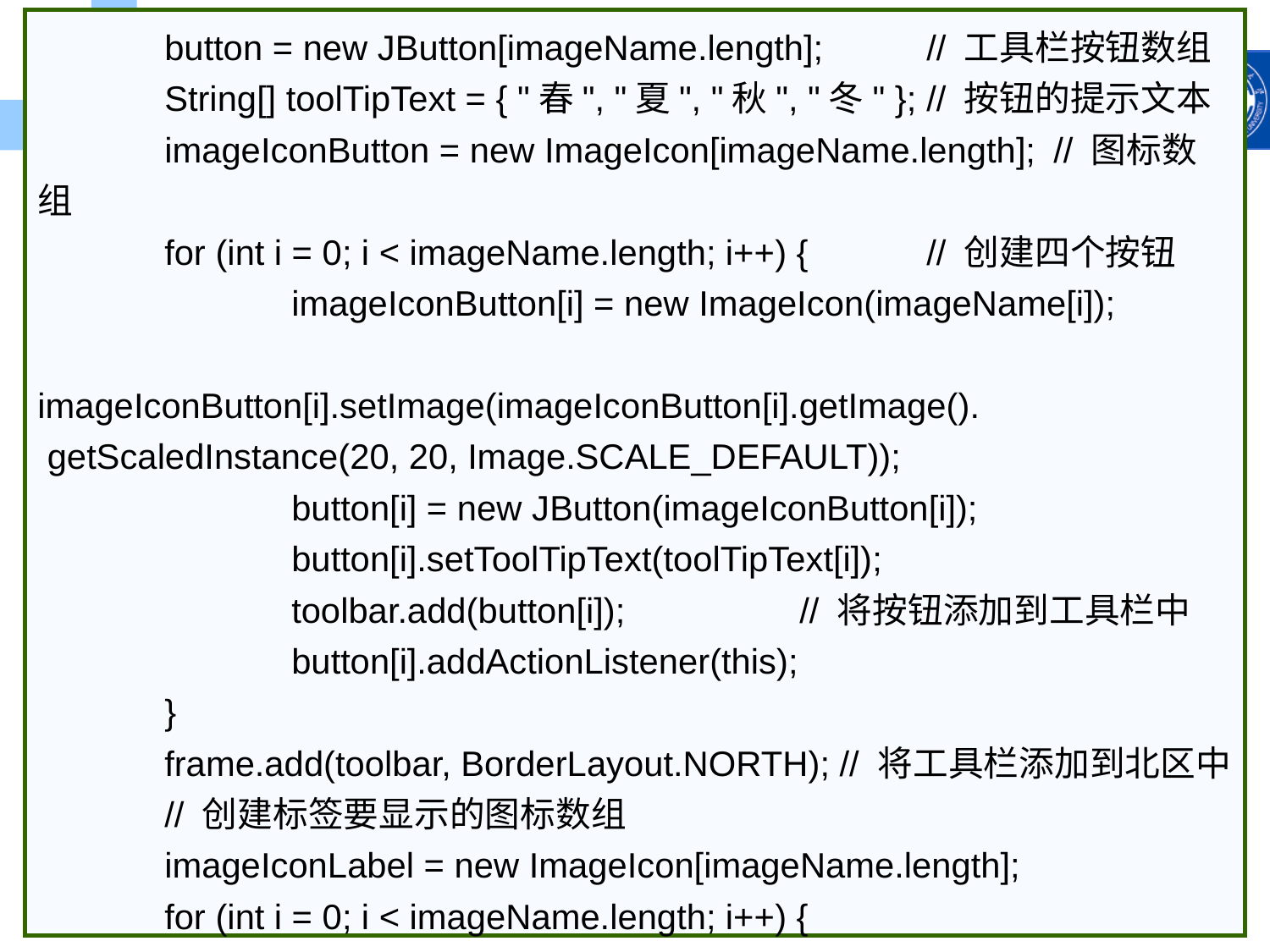

button = new JButton[imageName.length]; 	// 工具栏按钮数组
	String[] toolTipText = { "春", "夏", "秋", "冬" }; 	// 按钮的提示文本
	imageIconButton = new ImageIcon[imageName.length]; 	// 图标数组
	for (int i = 0; i < imageName.length; i++) {	// 创建四个按钮
		imageIconButton[i] = new ImageIcon(imageName[i]); 			imageIconButton[i].setImage(imageIconButton[i].getImage(). 		       getScaledInstance(20, 20, Image.SCALE_DEFAULT));
		button[i] = new JButton(imageIconButton[i]);
		button[i].setToolTipText(toolTipText[i]);
		toolbar.add(button[i]);		// 将按钮添加到工具栏中
		button[i].addActionListener(this); 				}
	frame.add(toolbar, BorderLayout.NORTH); // 将工具栏添加到北区中
	// 创建标签要显示的图标数组
	imageIconLabel = new ImageIcon[imageName.length];
	for (int i = 0; i < imageName.length; i++) {
		imageIconLabel[i] = new ImageIcon(imageName[i]);
	}